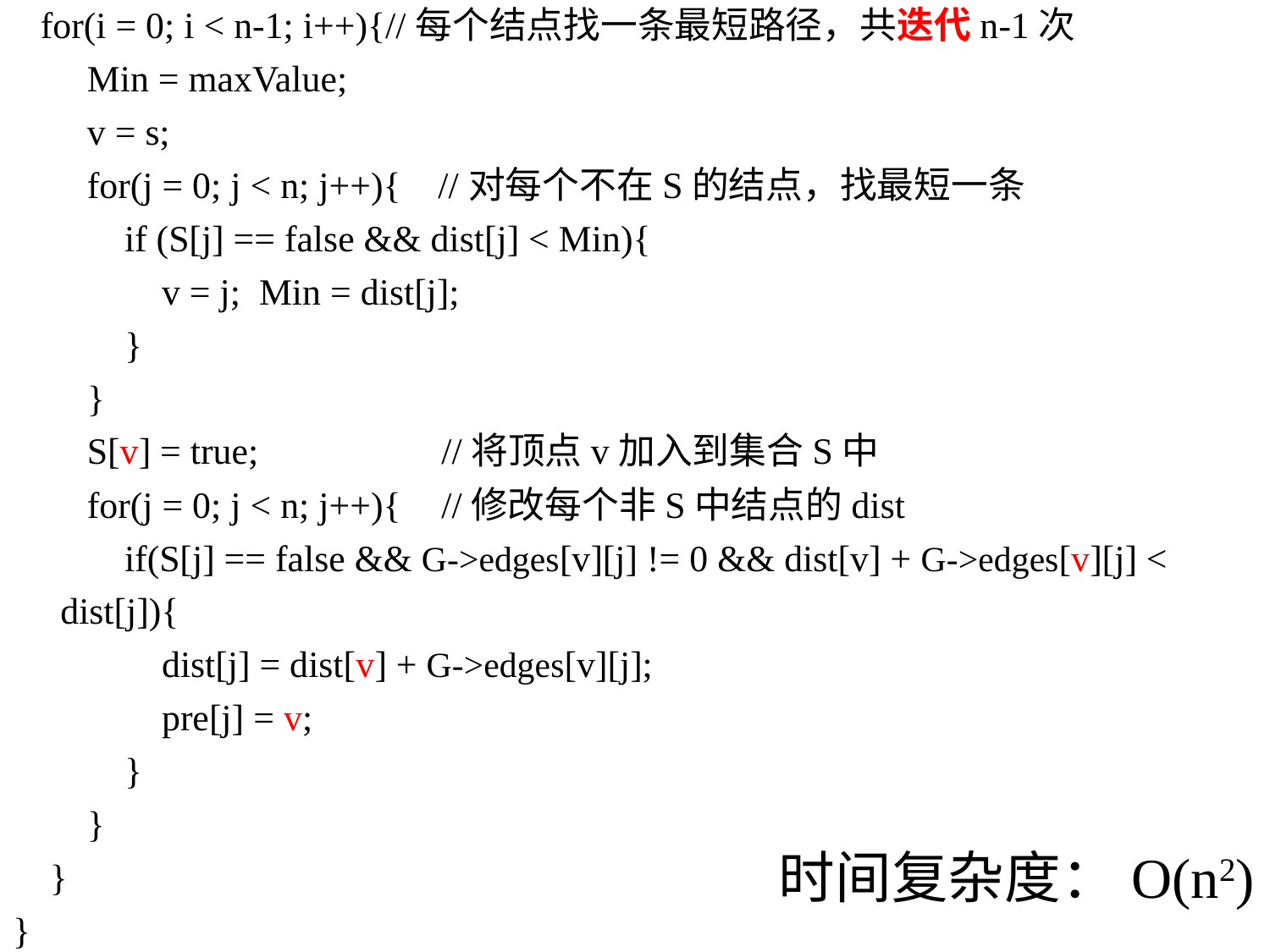

for(i = 0; i < n-1; i++){//每个结点找一条最短路径，共迭代n-1次
        Min = maxValue;
        v = s;
        for(j = 0; j < n; j++){    //对每个不在S的结点，找最短一条
            if (S[j] == false && dist[j] < Min){
                v = j;  Min = dist[j];
            }
        }
        S[v] = true;    		//将顶点v加入到集合S中
        for(j = 0; j < n; j++){  	//修改每个非S中结点的dist
            if(S[j] == false && G->edges[v][j] != 0 && dist[v] + G->edges[v][j] < dist[j]){
                dist[j] = dist[v] + G->edges[v][j];
                pre[j] = v;
            }
        }
    }
}
时间复杂度：O(n2)